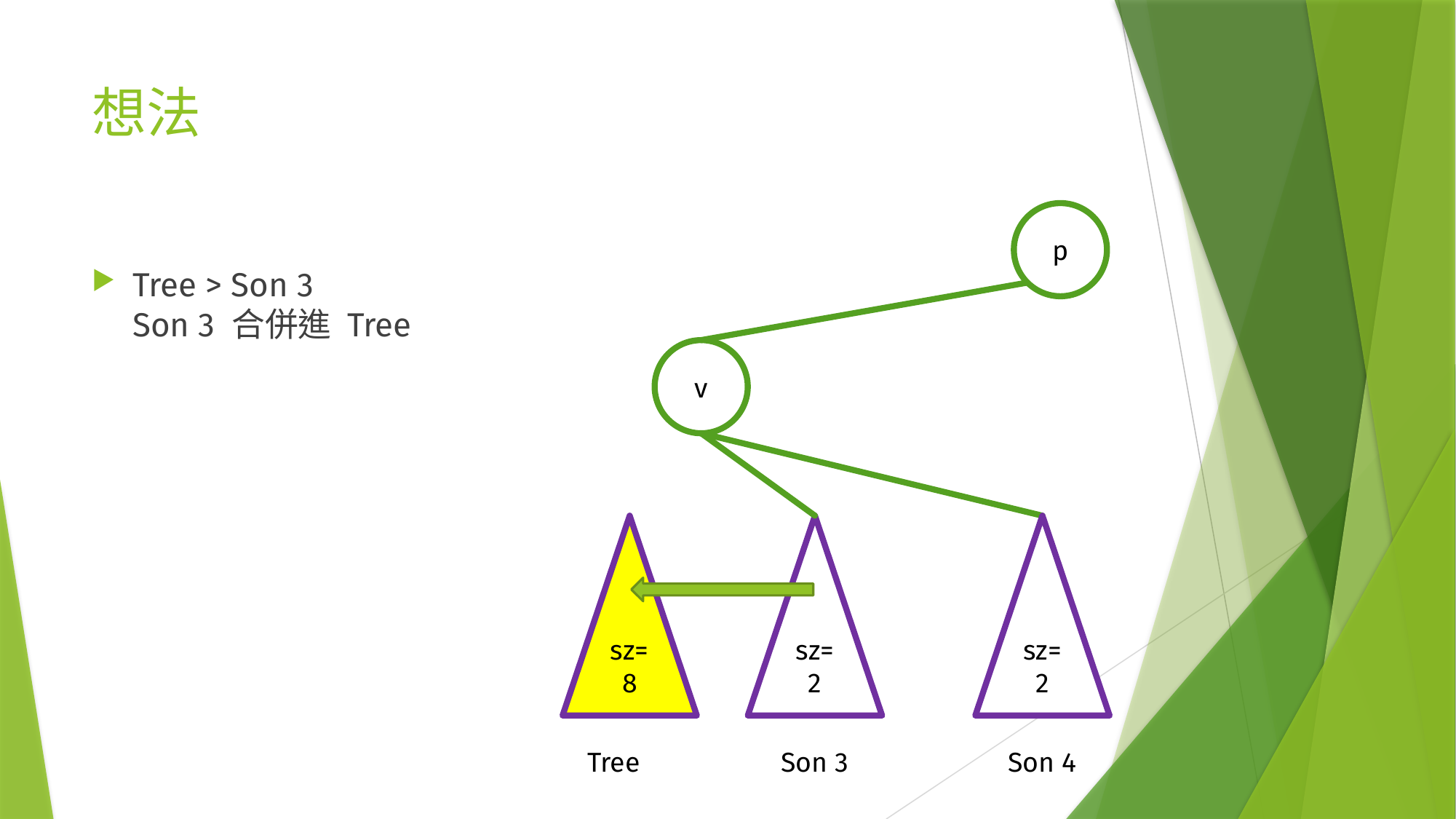

# 想法
p
Tree > Son 3
Son 3 合併進 Tree
v
sz=
8
sz=
2
sz=
2

Tree
Son 4
Son 3